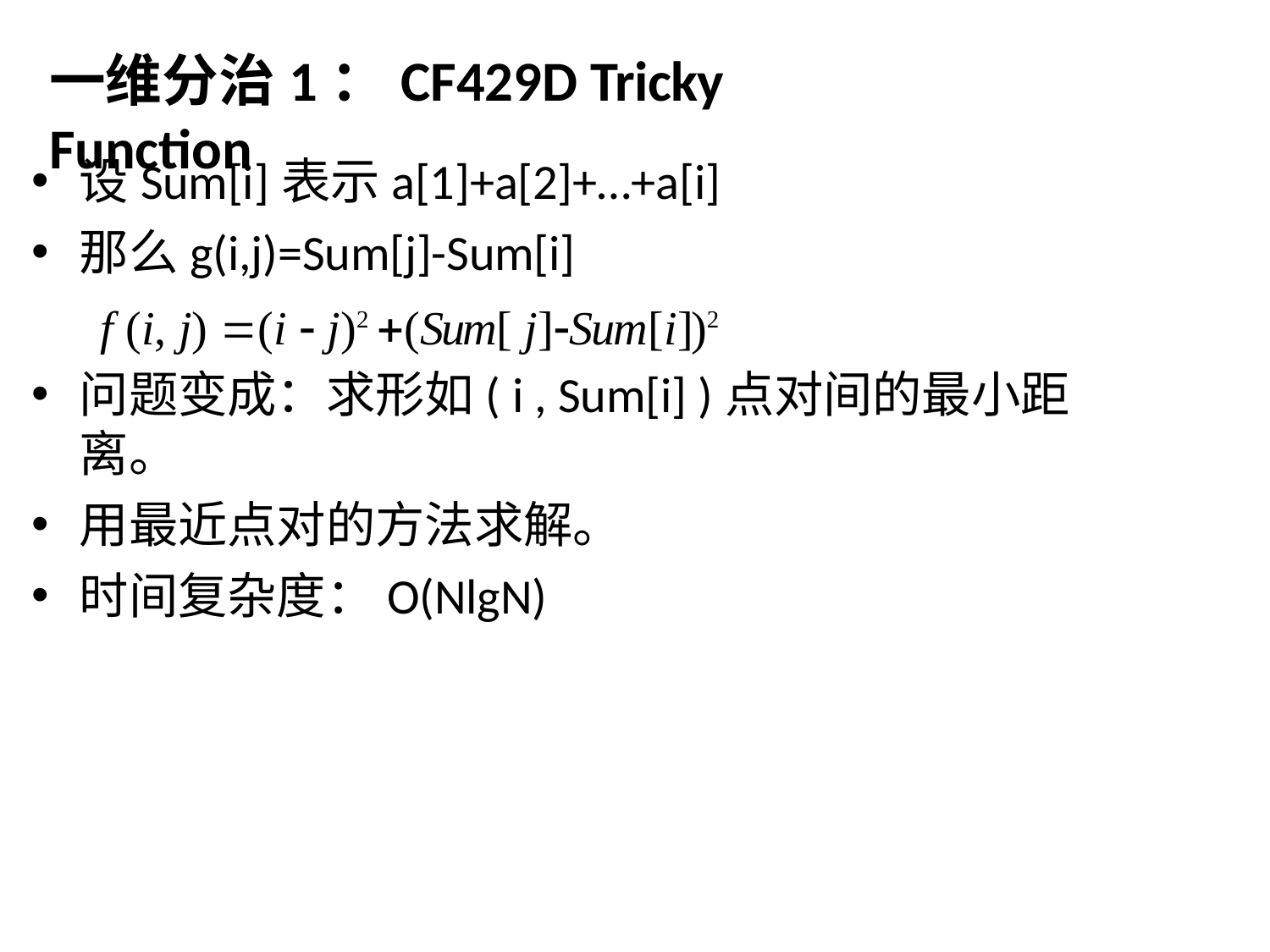

# 一维分治1：CF429D Tricky Function
设Sum[i]表示a[1]+a[2]+…+a[i]
那么g(i,j)=Sum[j]-Sum[i]
f (i, j) =(i − j)2 +(Sum[ j]−Sum[i])2
问题变成：求形如( i , Sum[i] )点对间的最小距离。
用最近点对的方法求解。
时间复杂度：O(NlgN)